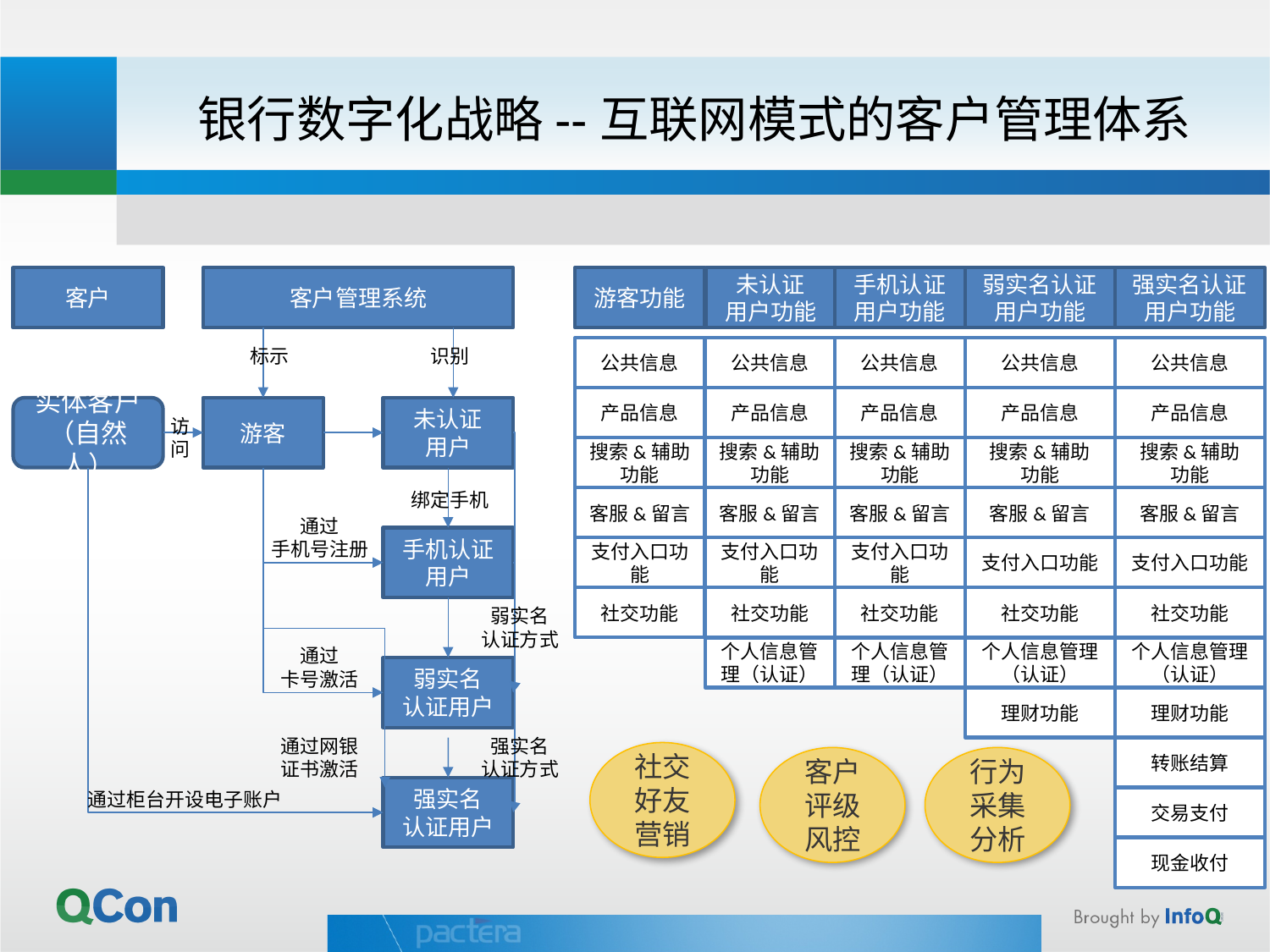

# 银行数字化战略--互联网模式的客户管理体系
客户
客户管理系统
游客功能
未认证
用户功能
手机认证用户功能
弱实名认证用户功能
强实名认证用户功能
公共信息
公共信息
公共信息
公共信息
公共信息
标示
识别
产品信息
产品信息
产品信息
产品信息
产品信息
实体客户
（自然人）
游客
未认证
用户
访问
搜索&辅助功能
搜索&辅助功能
搜索&辅助功能
搜索&辅助
功能
搜索&辅助
功能
绑定手机
客服&留言
客服&留言
客服&留言
客服&留言
客服&留言
通过
手机号注册
手机认证
用户
支付入口功能
支付入口功能
支付入口功能
支付入口功能
支付入口功能
社交功能
社交功能
社交功能
社交功能
社交功能
弱实名
认证方式
个人信息管理（认证）
个人信息管理（认证）
个人信息管理（认证）
个人信息管理（认证）
通过
卡号激活
弱实名
认证用户
理财功能
理财功能
通过网银
证书激活
强实名
认证方式
转账结算
社交
好友
营销
客户评级
风控
行为
采集分析
强实名
认证用户
通过柜台开设电子账户
交易支付
现金收付